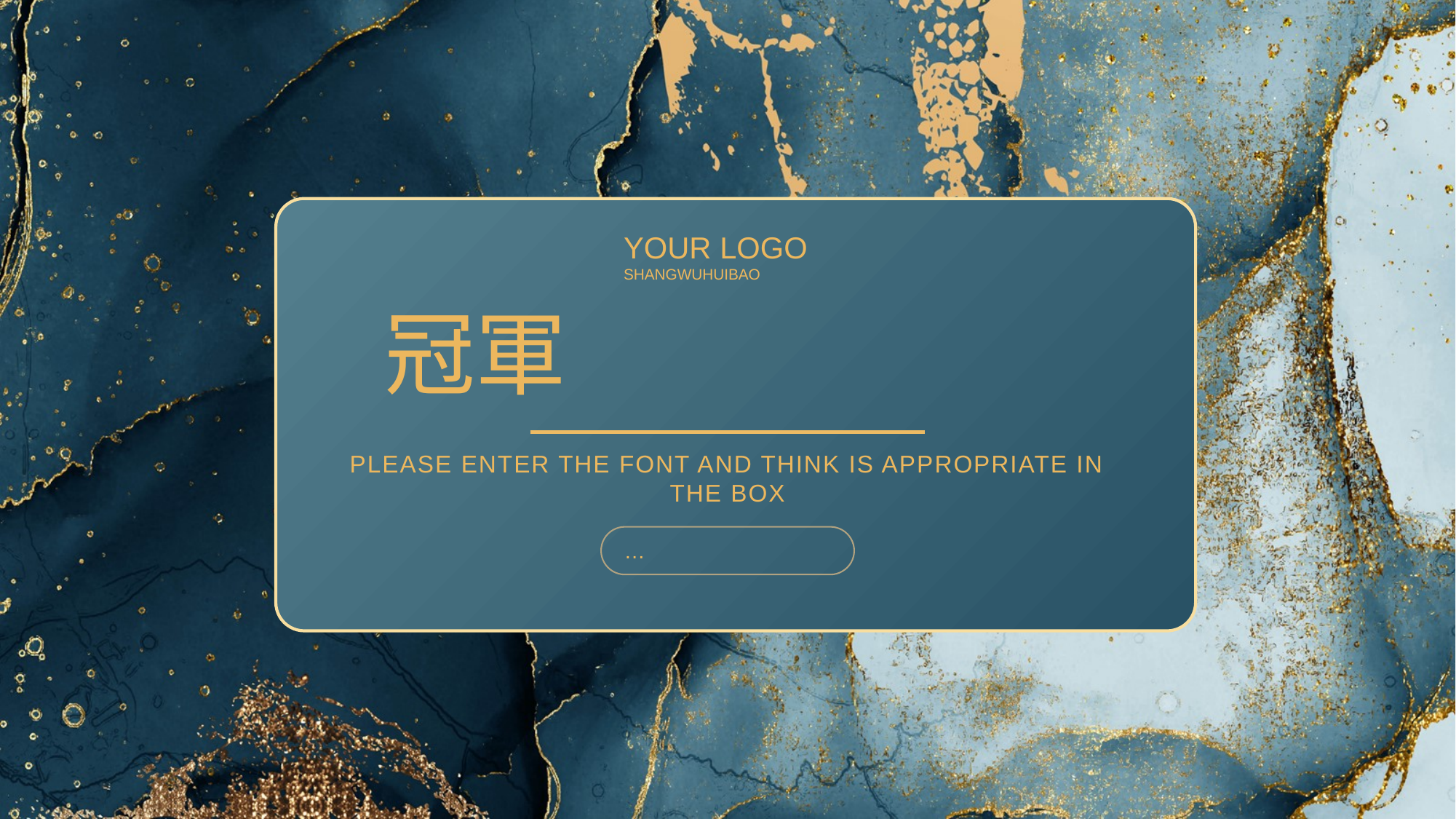

YOUR LOGO
SHANGWUHUIBAO
冠軍
PLEASE ENTER THE FONT AND THINK IS APPROPRIATE IN THE BOX

…